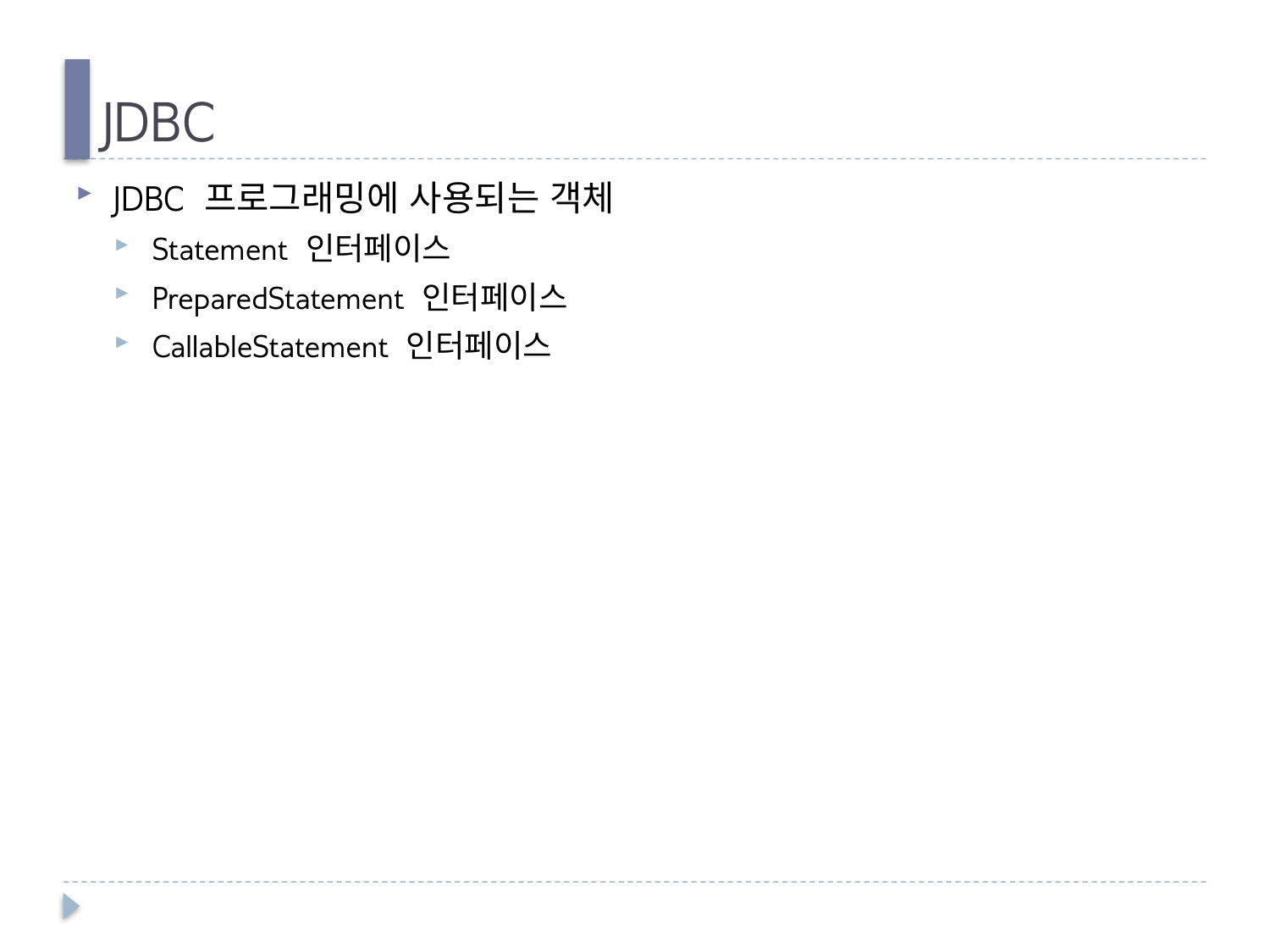

# JDBC
JDBC 프로그래밍에 사용되는 객체
Statement 인터페이스
PreparedStatement 인터페이스
CallableStatement 인터페이스